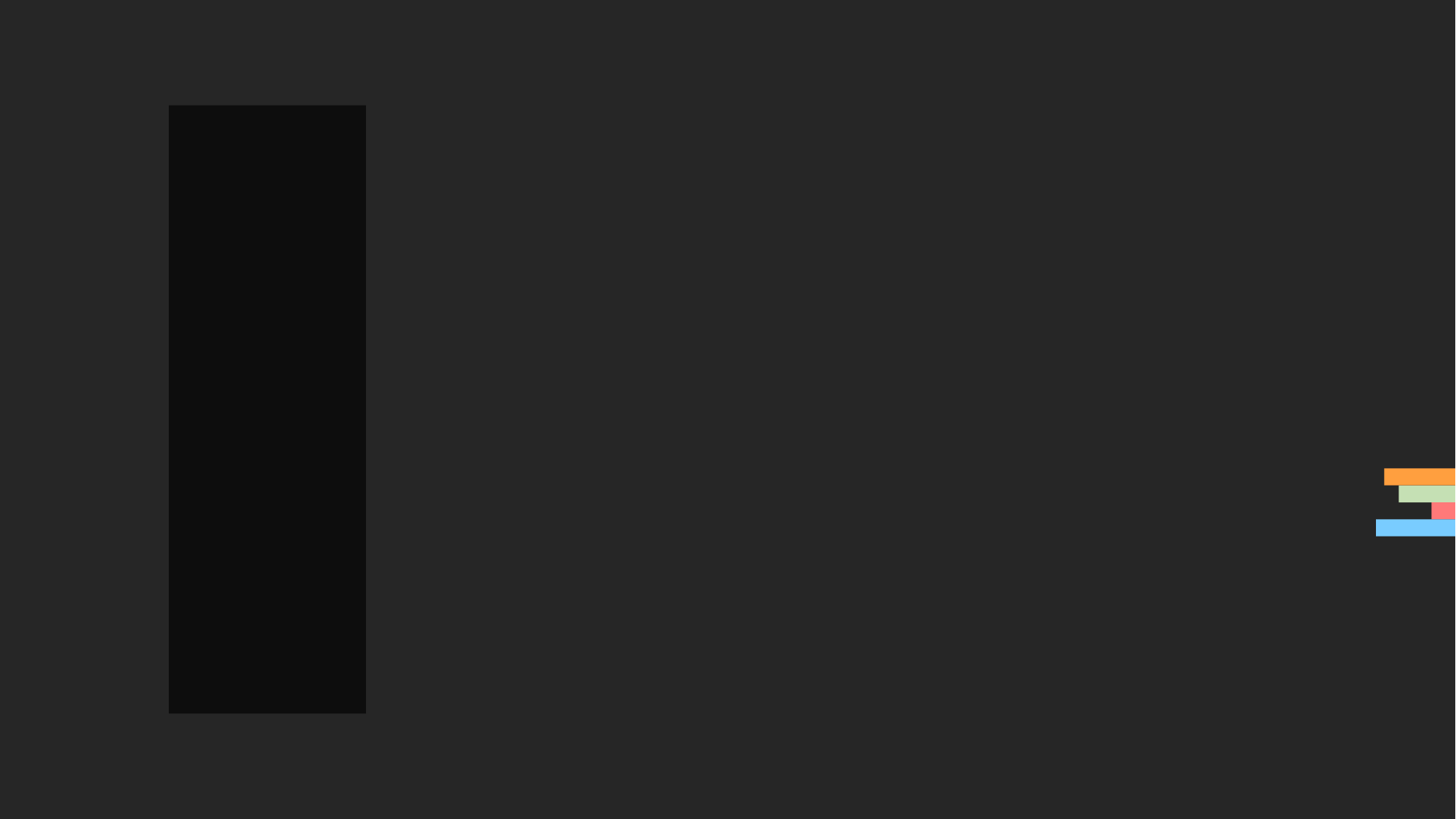

| 活动名称 | 活动代号 | 紧前活动 | 正常 | 赶工 | 正常费用 | 赶工费用 | 成本斜率 |
| --- | --- | --- | --- | --- | --- | --- | --- |
| 文化部批准 | A | - | 10 | 10 | 6000 | 6000 | - |
| 场地招募 | B | A | 5 | 3 | 20000 | 25000 | 2500 |
| 时间 | C | B | 2 | 1 | 5000 | 6000 | 1000 |
| 伴舞招募 | D | A | 6 | 4 | 8000 | 10000 | 1000 |
| 服装、定妆 | E | D | 6 | 3 | 10000 | 16000 | 2000 |
| 彩排 | F | C、E | 3 | 2 | 9000 | 1200 | 3000 |
| 发布会 | G | F | 2 | 1 | 15000 | 20000 | 5000 |